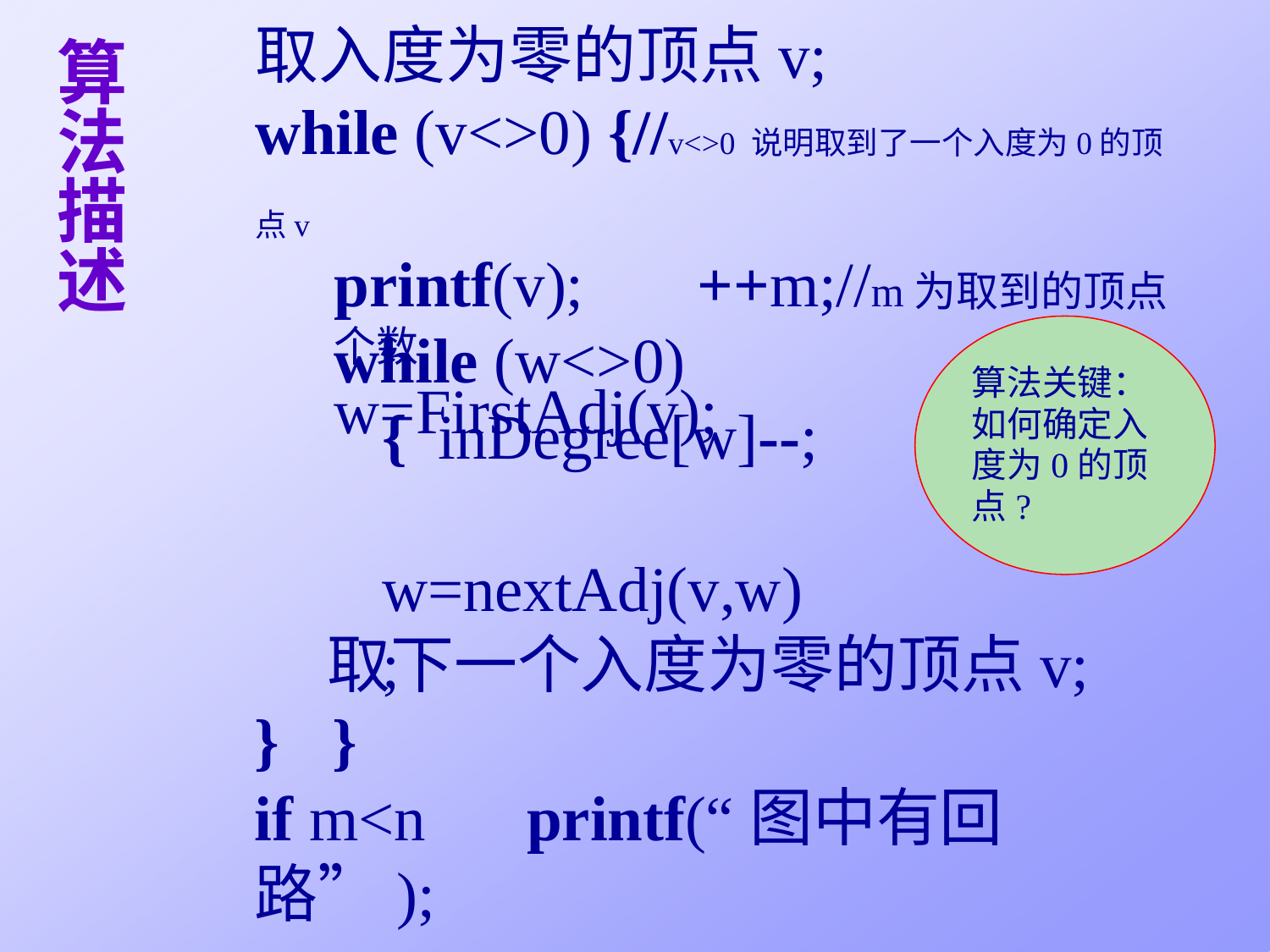

取入度为零的顶点v;
while (v<>0) {//v<>0 说明取到了一个入度为0的顶点v
printf(v);	++m;//m为取到的顶点个数
w=FirstAdj(v);
# 算 法 描 述

while (w<>0) {  inDegree[w]--;  w=nextAdj(v,w);
}
算法关键： 如何确定入 度为0的顶 点?
取下一个入度为零的顶点v;
}
if m<n	printf(“图中有回路”);
//m与实际个数n相比,m<n 就没取够，表示有回路，否则没有回路